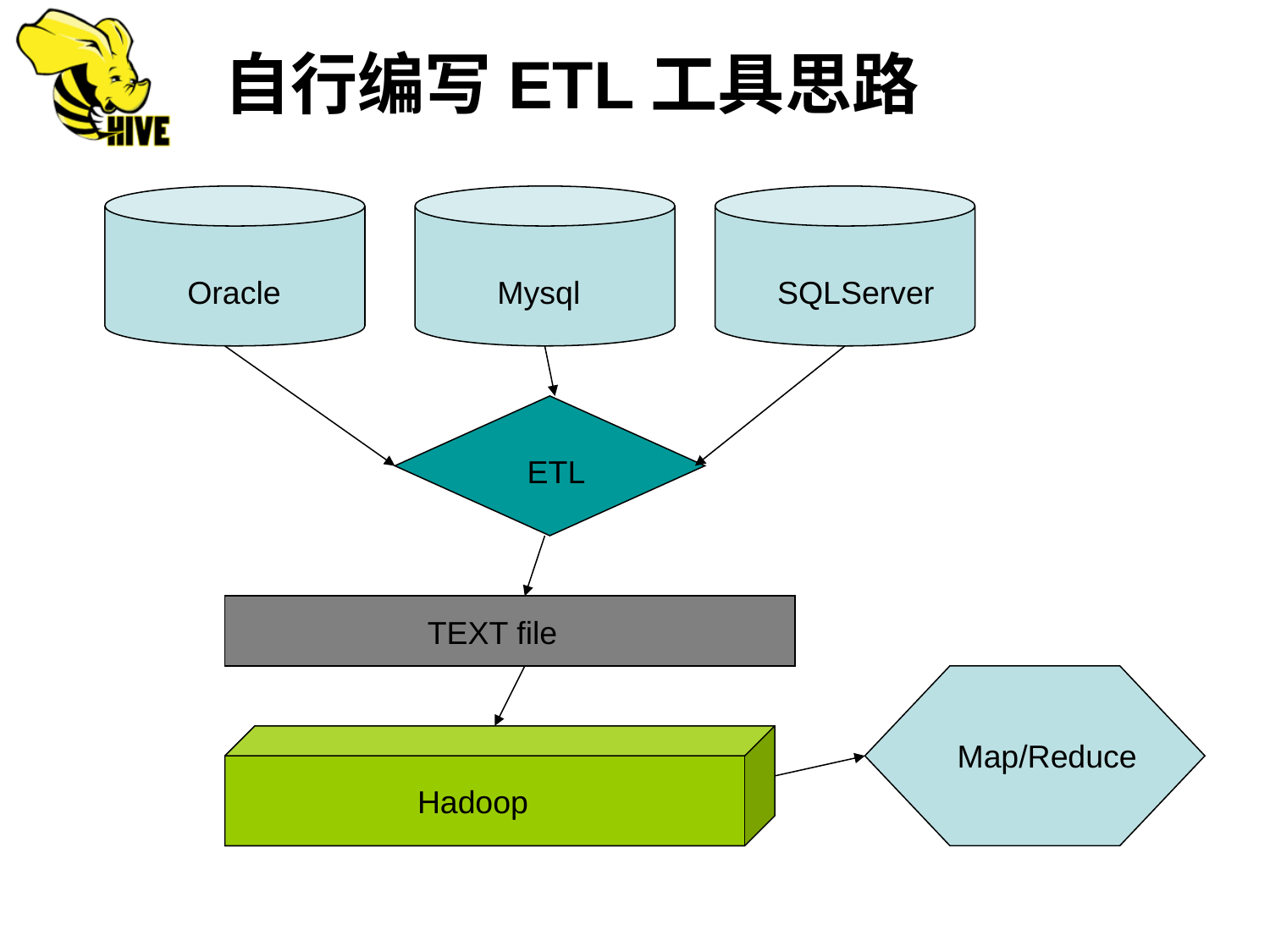

自行编写ETL工具思路

Oracle
Mysql
SQLServer

ETL

TEXT file

Map/Reduce

Hadoop